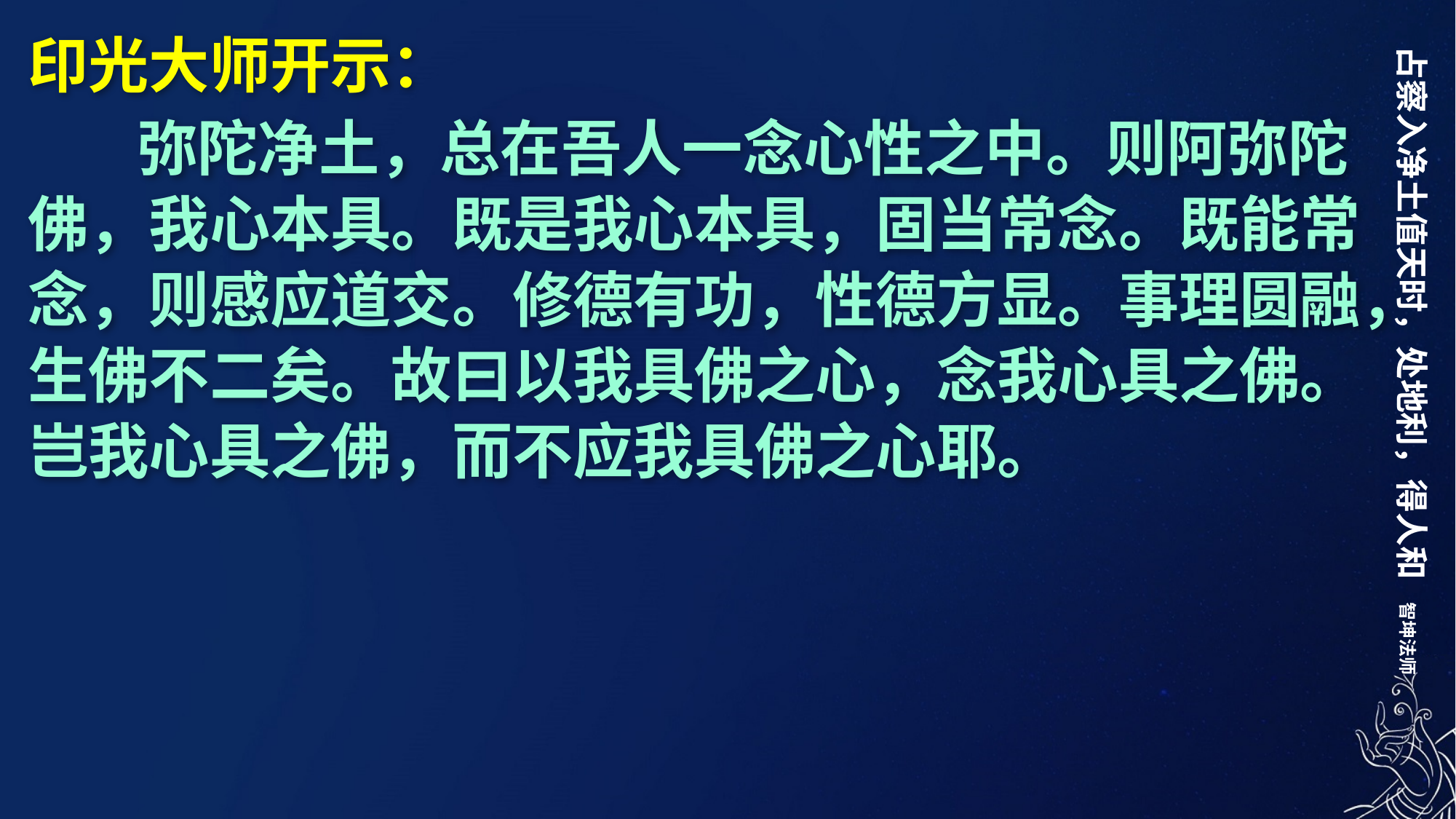

印光大师开示：
	弥陀净土，总在吾人一念心性之中。则阿弥陀佛，我心本具。既是我心本具，固当常念。既能常念，则感应道交。修德有功，性德方显。事理圆融，生佛不二矣。故曰以我具佛之心，念我心具之佛。岂我心具之佛，而不应我具佛之心耶。